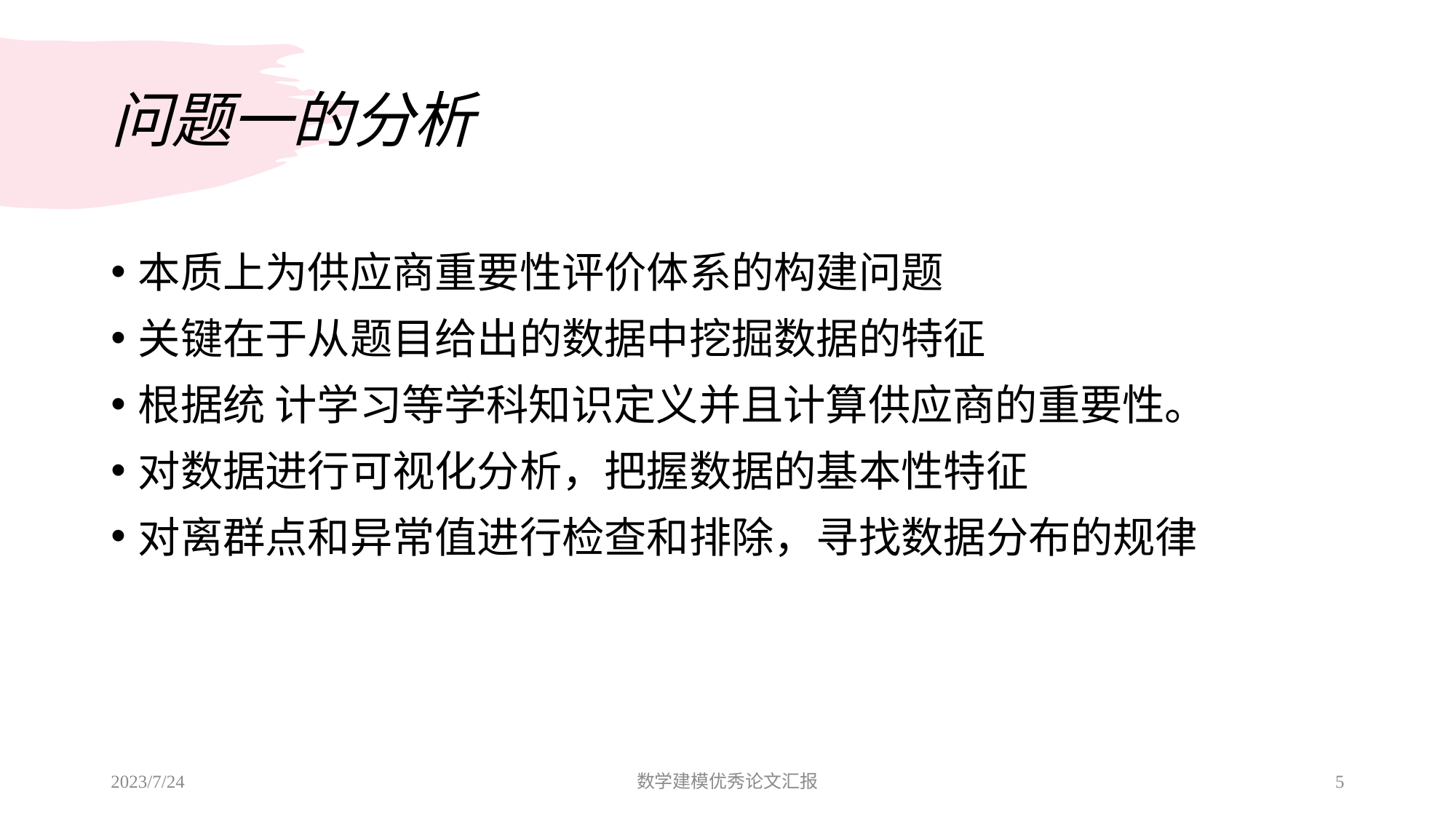

# 问题一的分析
本质上为供应商重要性评价体系的构建问题
关键在于从题目给出的数据中挖掘数据的特征
根据统 计学习等学科知识定义并且计算供应商的重要性。
对数据进行可视化分析，把握数据的基本性特征
对离群点和异常值进行检查和排除，寻找数据分布的规律
2023/7/24
数学建模优秀论文汇报
5